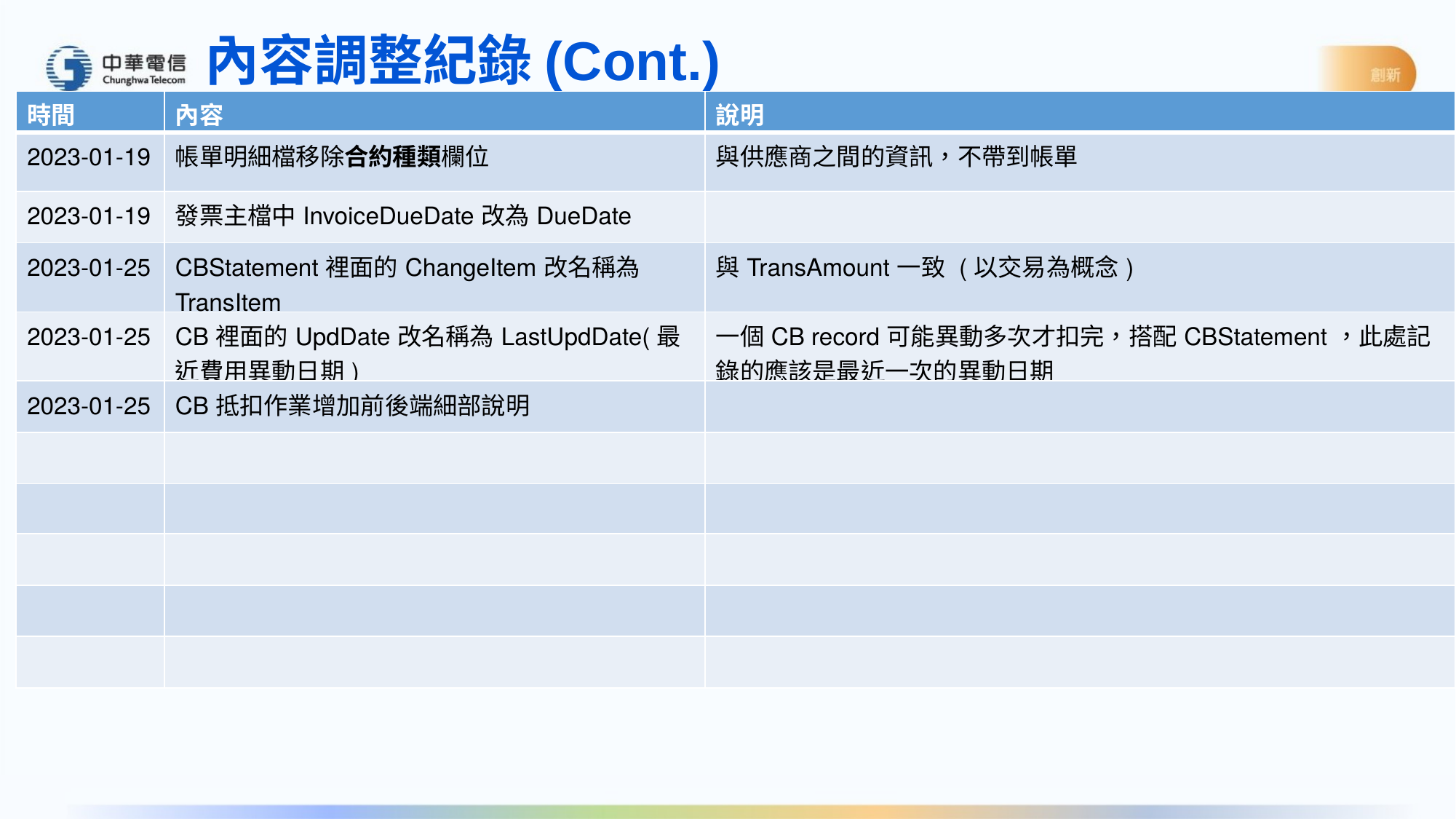

內容調整紀錄(Cont.)
| 時間 | 內容 | 說明 |
| --- | --- | --- |
| 2023-01-19 | 帳單明細檔移除合約種類欄位 | 與供應商之間的資訊，不帶到帳單 |
| 2023-01-19 | 發票主檔中InvoiceDueDate改為DueDate |  |
| 2023-01-25 | CBStatement裡面的ChangeItem改名稱為TransItem | 與TransAmount一致 (以交易為概念) |
| 2023-01-25 | CB裡面的UpdDate改名稱為LastUpdDate(最近費用異動日期) | 一個CB record可能異動多次才扣完，搭配CBStatement，此處記錄的應該是最近一次的異動日期 |
| 2023-01-25 | CB抵扣作業增加前後端細部說明 |  |
|  |  |  |
|  |  |  |
|  |  |  |
|  |  |  |
|  |  |  |
S-情境 (Situation)